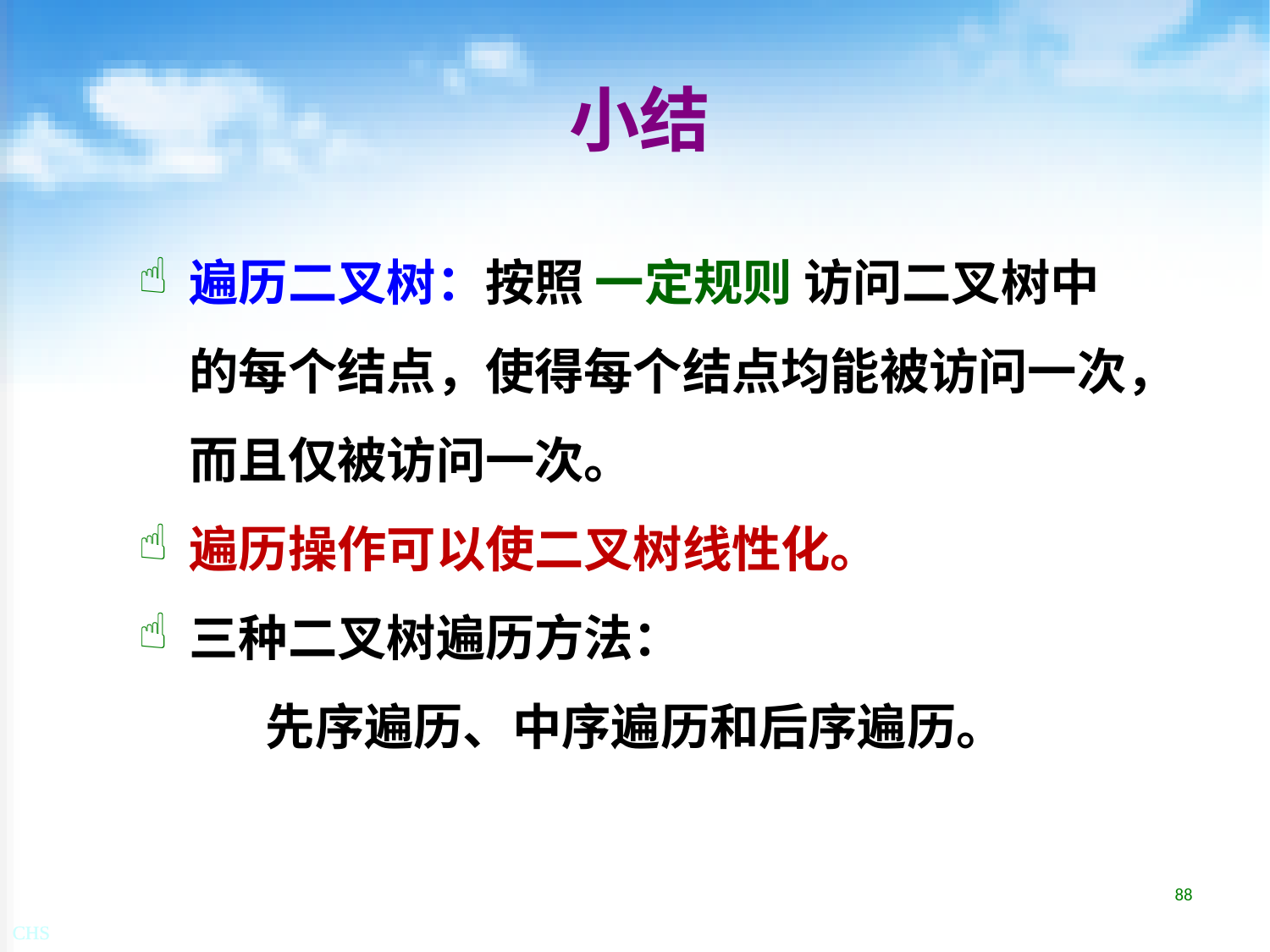

# 小结
遍历二叉树：按照 一定规则 访问二叉树中的每个结点，使得每个结点均能被访问一次，而且仅被访问一次。
遍历操作可以使二叉树线性化。
三种二叉树遍历方法：
	先序遍历、中序遍历和后序遍历。

88